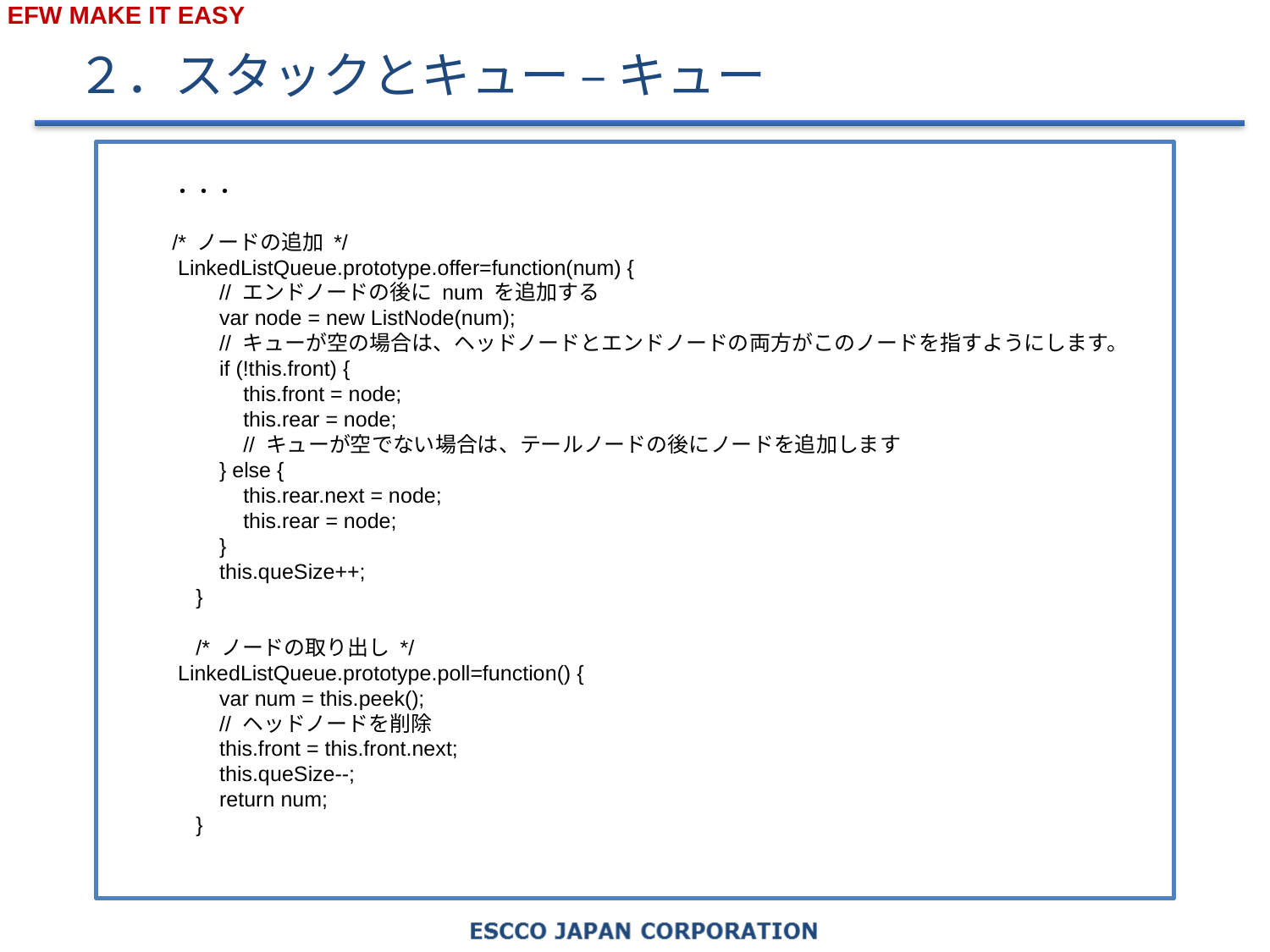

# ２．スタックとキュー – キュー
・・・

/* ノードの追加 */
 LinkedListQueue.prototype.offer=function(num) {
        // エンドノードの後に​​ num を追加する
        var node = new ListNode(num);
        // キューが空の場合は、ヘッドノードとエンドノードの両方がこのノードを指すようにします。
        if (!this.front) {
            this.front = node;
            this.rear = node;
            // キューが空でない場合は、テールノードの後に​​ノードを追加します
        } else {
            this.rear.next = node;
            this.rear = node;
        }
        this.queSize++;
    }

    /* ノードの取り出し */
 LinkedListQueue.prototype.poll=function() {
        var num = this.peek();
        // ヘッドノードを削除
        this.front = this.front.next;
        this.queSize--;
        return num;
    }